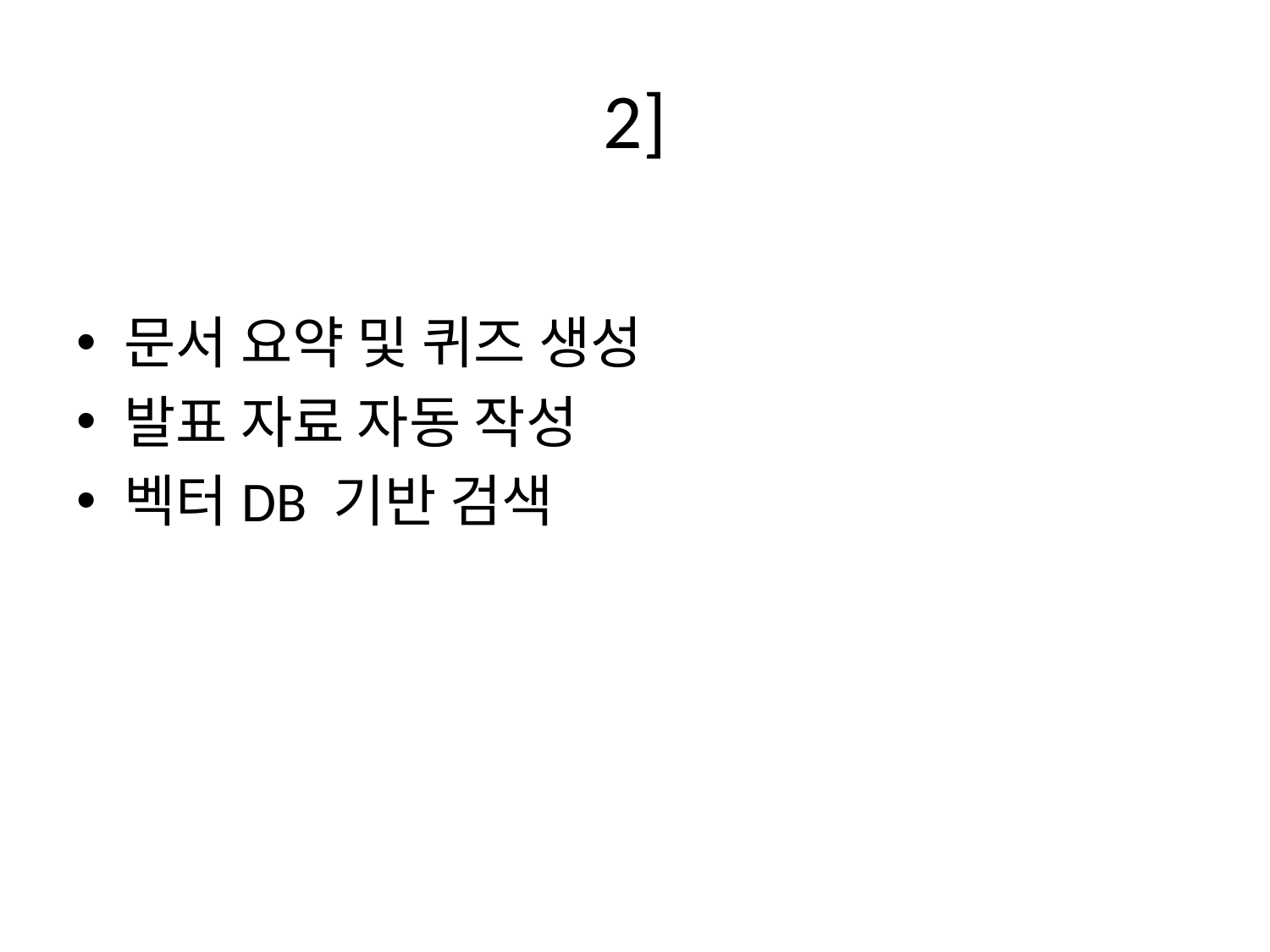

# 2]

문서 요약 및 퀴즈 생성
발표 자료 자동 작성
벡터DB 기반 검색